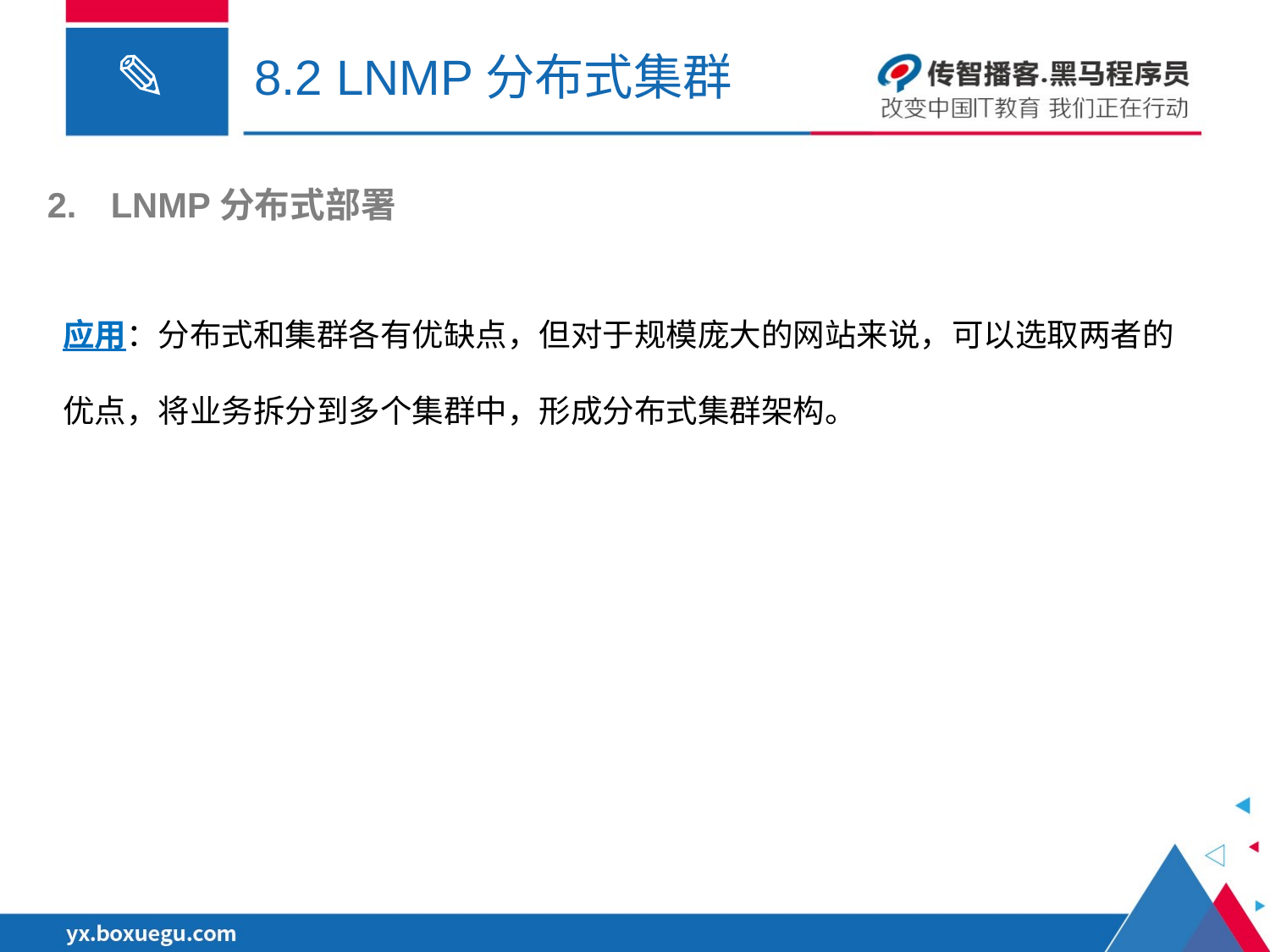

# 8.2 LNMP分布式集群
LNMP分布式部署
应用：分布式和集群各有优缺点，但对于规模庞大的网站来说，可以选取两者的优点，将业务拆分到多个集群中，形成分布式集群架构。